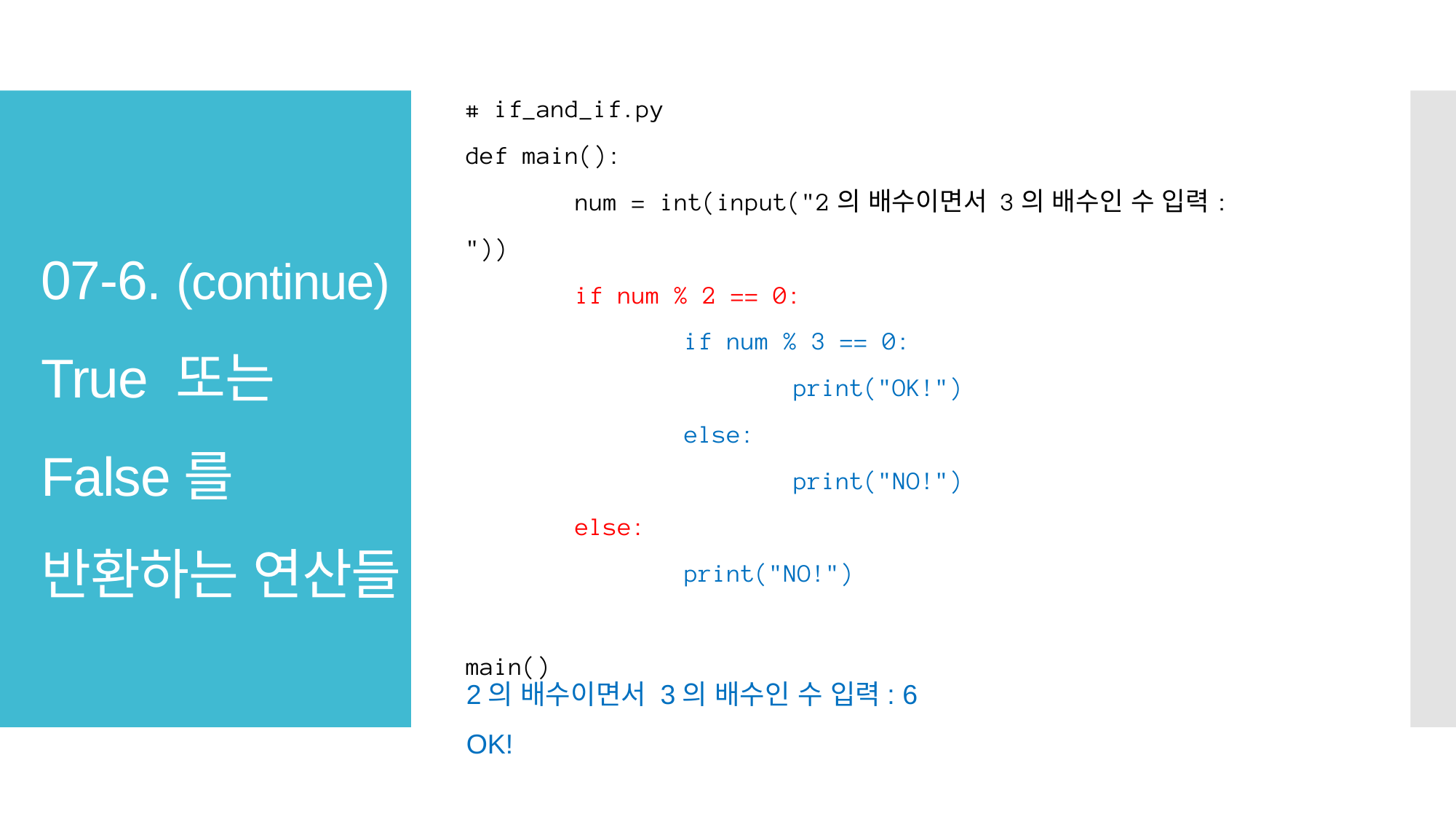

# if_and_if.py
def main():
	num = int(input("2의 배수이면서 3의 배수인 수 입력: "))
	if num % 2 == 0:
		if num % 3 == 0:
			print("OK!")
		else:
			print("NO!")
	else:
		print("NO!")

main()
# 07-6. (continue) True 또는 False를 반환하는 연산들
2의 배수이면서 3의 배수인 수 입력: 6
OK!